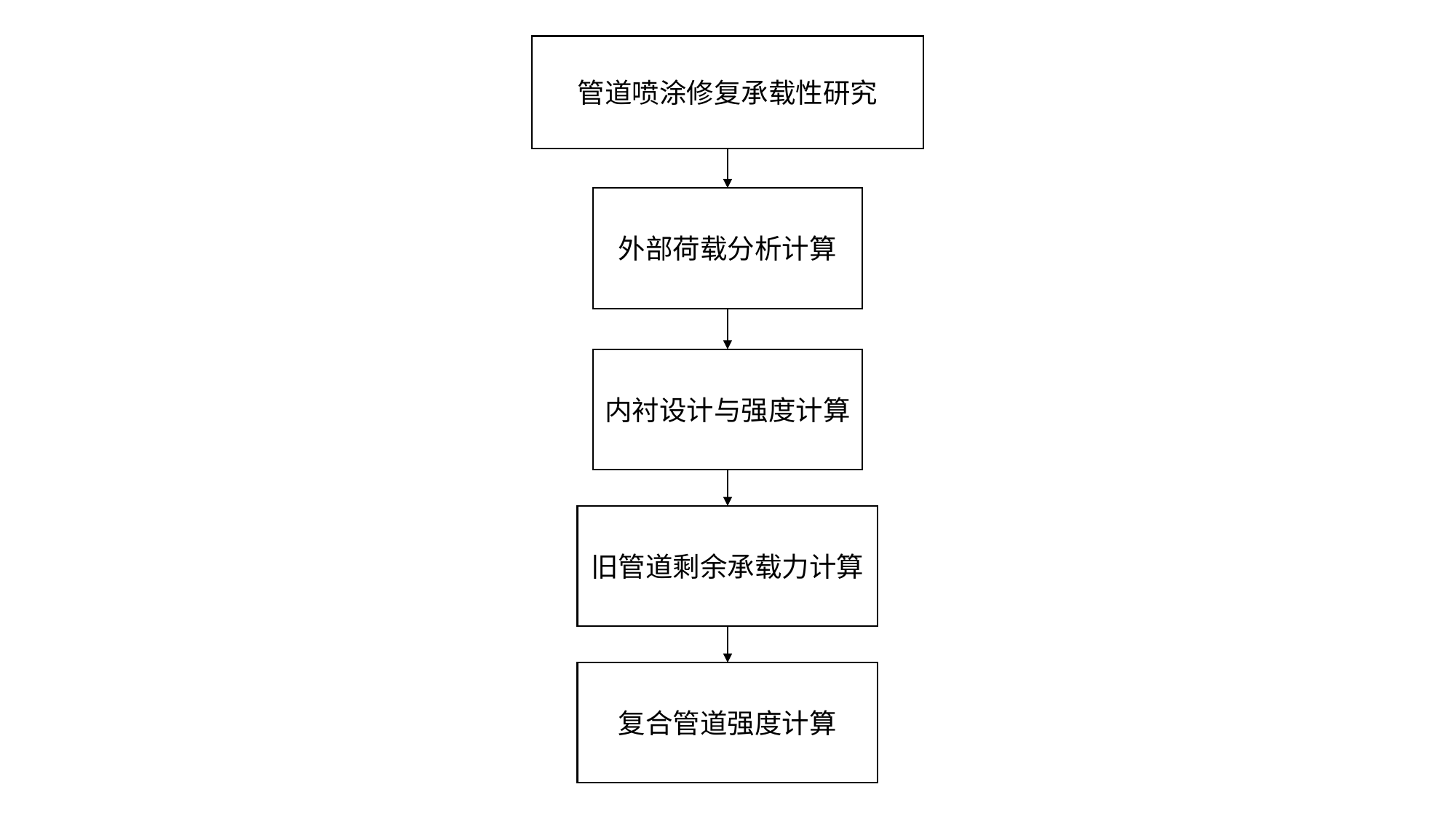

管道喷涂修复承载性研究
外部荷载分析计算
内衬设计与强度计算
旧管道剩余承载力计算
复合管道强度计算